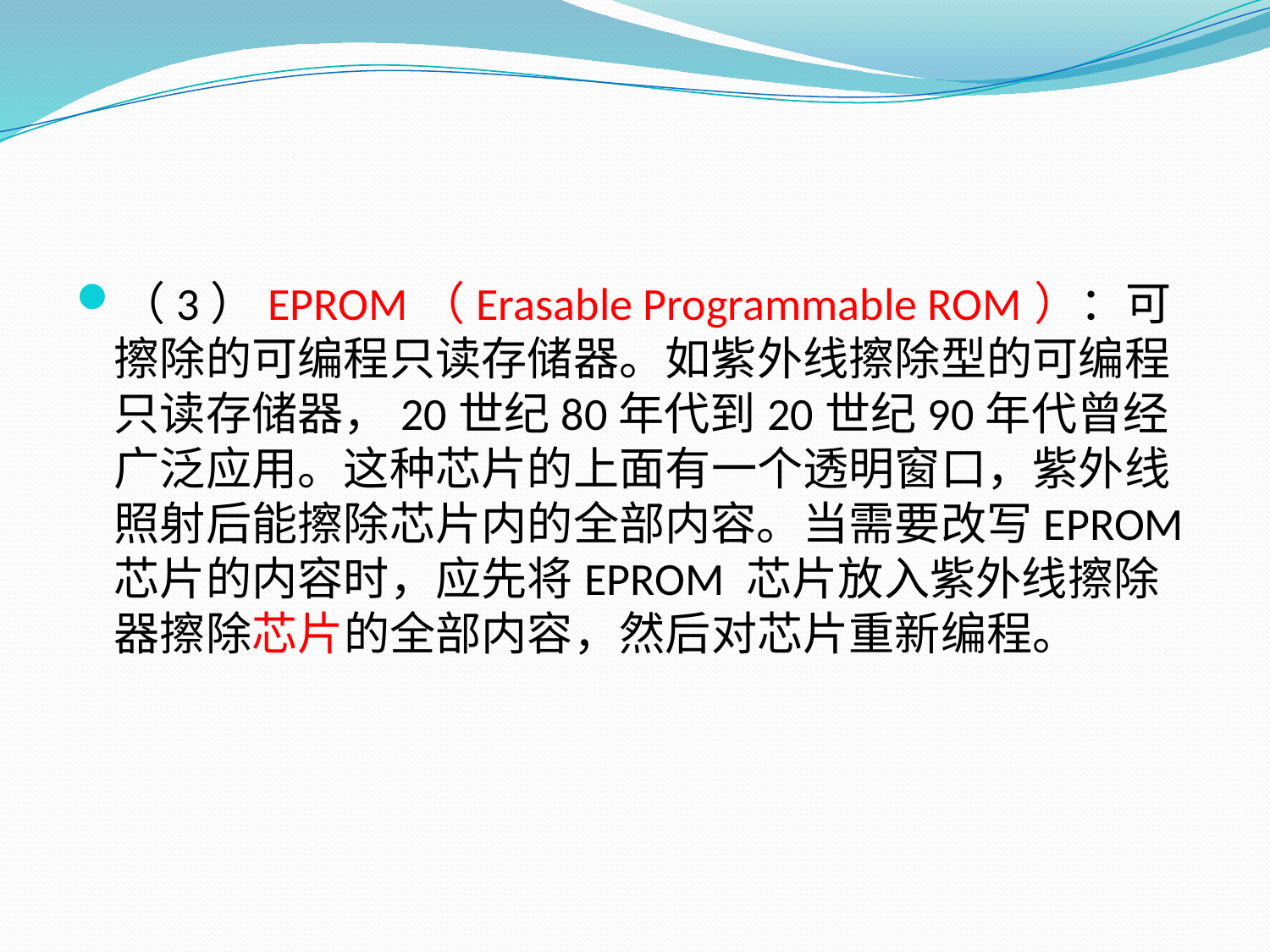

#
（3）EPROM（Erasable Programmable ROM）：可擦除的可编程只读存储器。如紫外线擦除型的可编程只读存储器，20世纪80年代到20世纪90年代曾经广泛应用。这种芯片的上面有一个透明窗口，紫外线照射后能擦除芯片内的全部内容。当需要改写EPROM芯片的内容时，应先将EPROM 芯片放入紫外线擦除器擦除芯片的全部内容，然后对芯片重新编程。